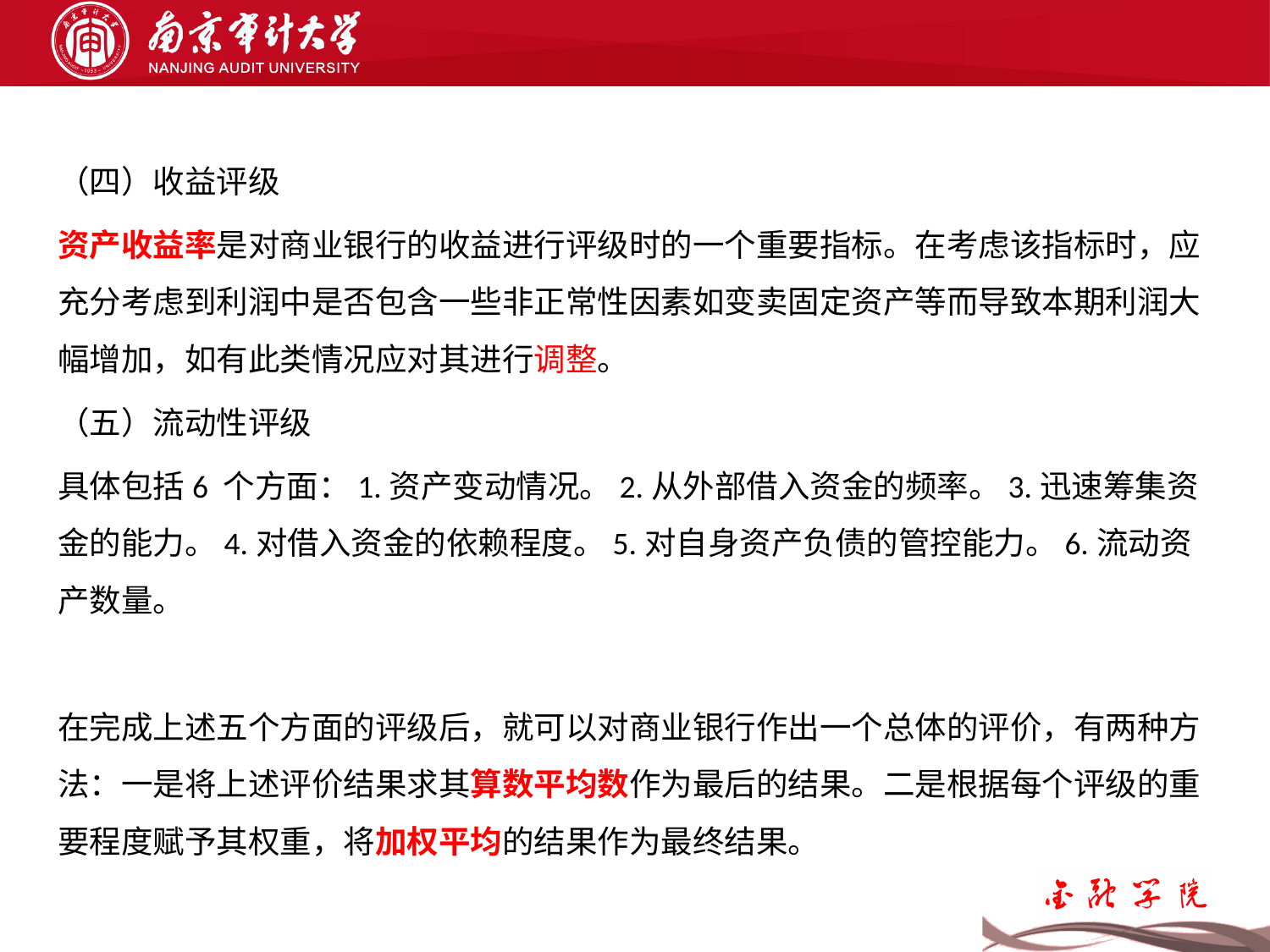

（四）收益评级
资产收益率是对商业银行的收益进行评级时的一个重要指标。在考虑该指标时，应充分考虑到利润中是否包含一些非正常性因素如变卖固定资产等而导致本期利润大幅增加，如有此类情况应对其进行调整。
（五）流动性评级
具体包括6 个方面：1.资产变动情况。2.从外部借入资金的频率。3.迅速筹集资金的能力。4.对借入资金的依赖程度。5.对自身资产负债的管控能力。6.流动资产数量。

在完成上述五个方面的评级后，就可以对商业银行作出一个总体的评价，有两种方法：一是将上述评价结果求其算数平均数作为最后的结果。二是根据每个评级的重要程度赋予其权重，将加权平均的结果作为最终结果。